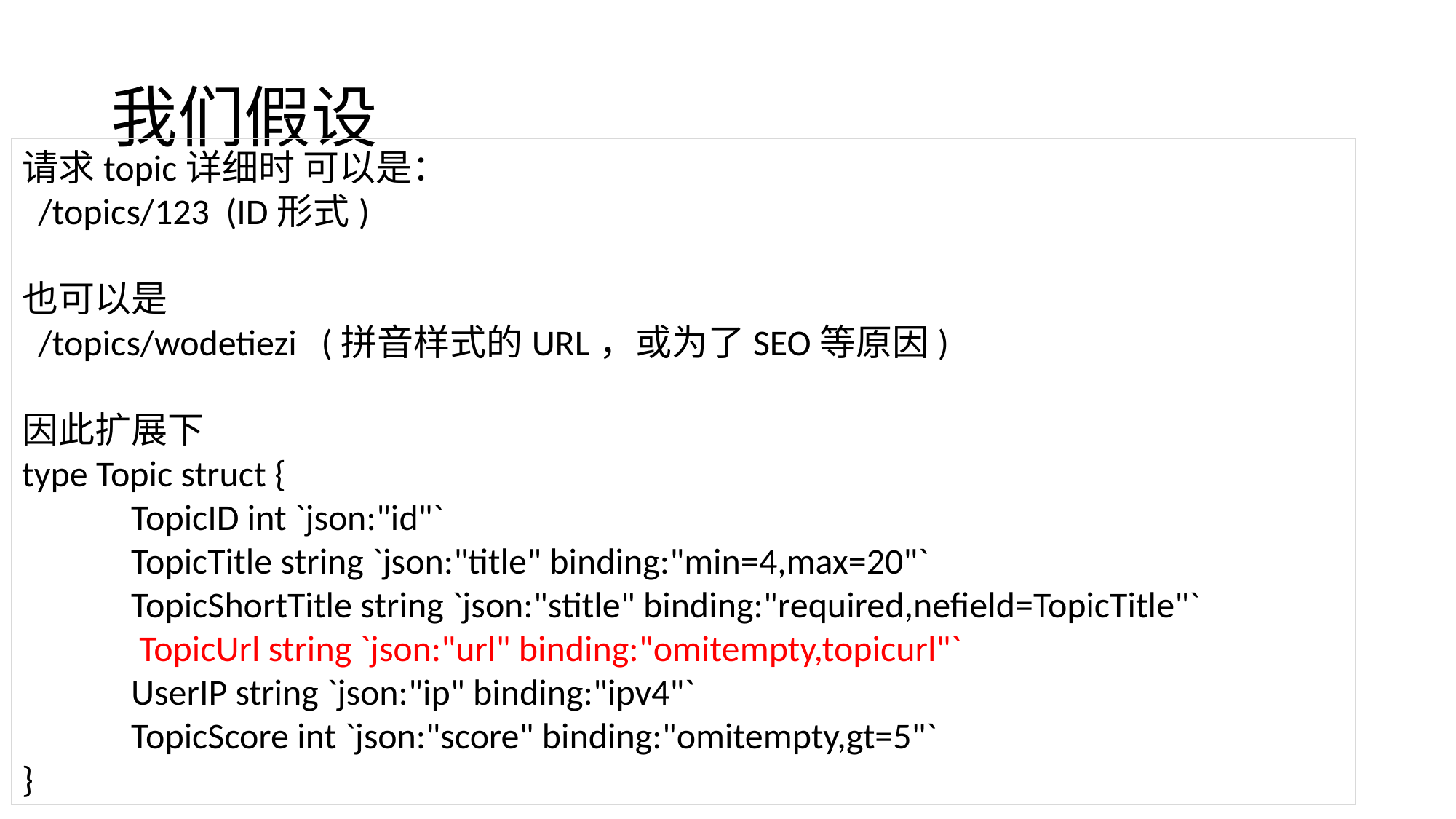

# 我们假设
请求topic详细时 可以是：
  /topics/123  (ID形式)

也可以是
  /topics/wodetiezi   (拼音样式的URL，或为了SEO等原因)

因此扩展下
type Topic struct {
	TopicID int `json:"id"`
	TopicTitle string `json:"title" binding:"min=4,max=20"`
	TopicShortTitle string `json:"stitle" binding:"required,nefield=TopicTitle"`
 	 TopicUrl string `json:"url" binding:"omitempty,topicurl"`
	UserIP string `json:"ip" binding:"ipv4"`
	TopicScore int `json:"score" binding:"omitempty,gt=5"`
}